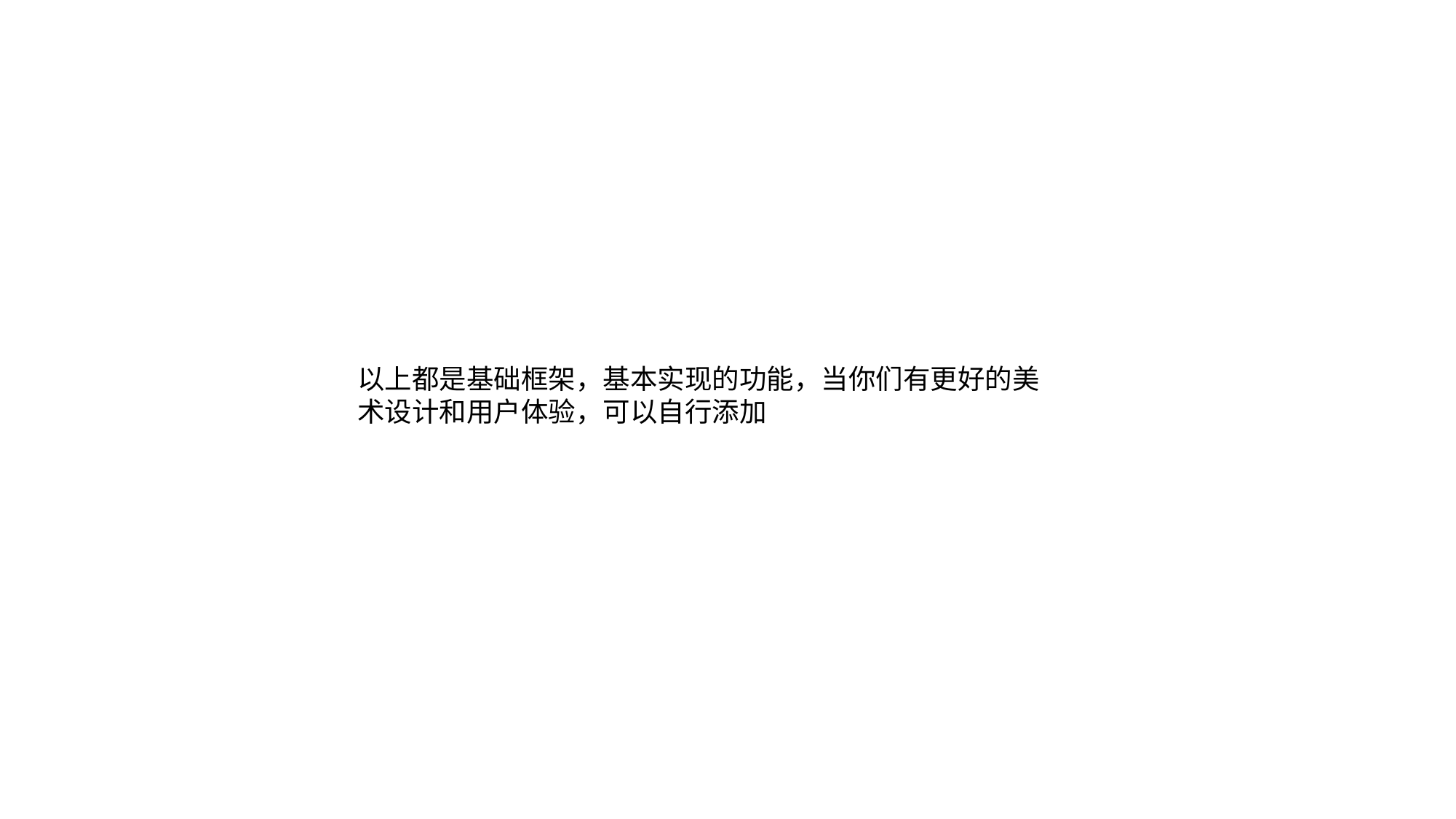

以上都是基础框架，基本实现的功能，当你们有更好的美术设计和用户体验，可以自行添加